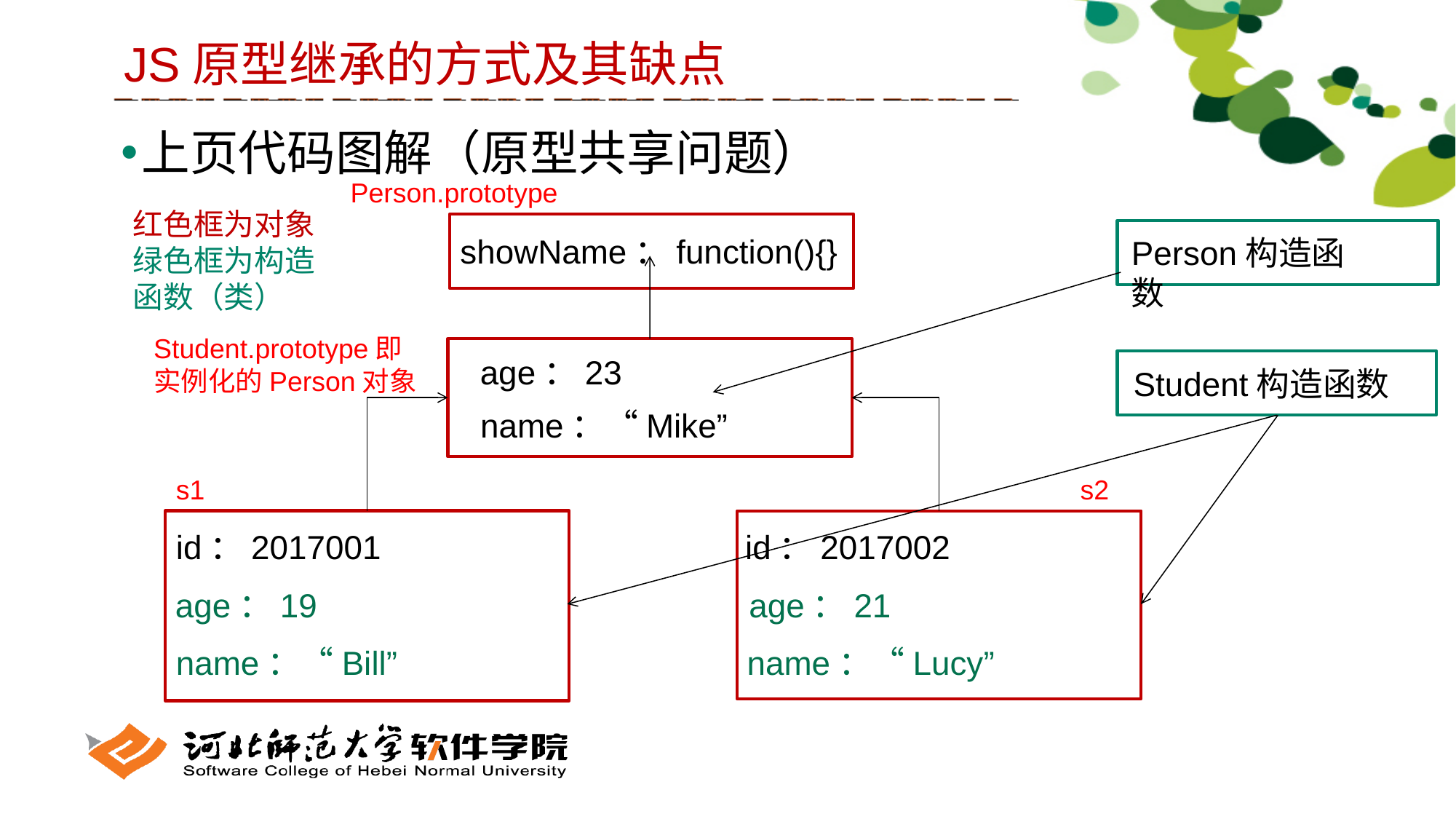

JS原型继承的方式及其缺点
上页代码图解（原型共享问题）

Person.prototype
红色框为对象
绿色框为构造函数（类）

showName：function(){}
Person构造函数
Student.prototype即
实例化的Person对象

age：23

Student构造函数
name：“Mike”
s1
s2

id：2017001
id：2017002
age：19
age：21
name：“Bill”
name：“Lucy”